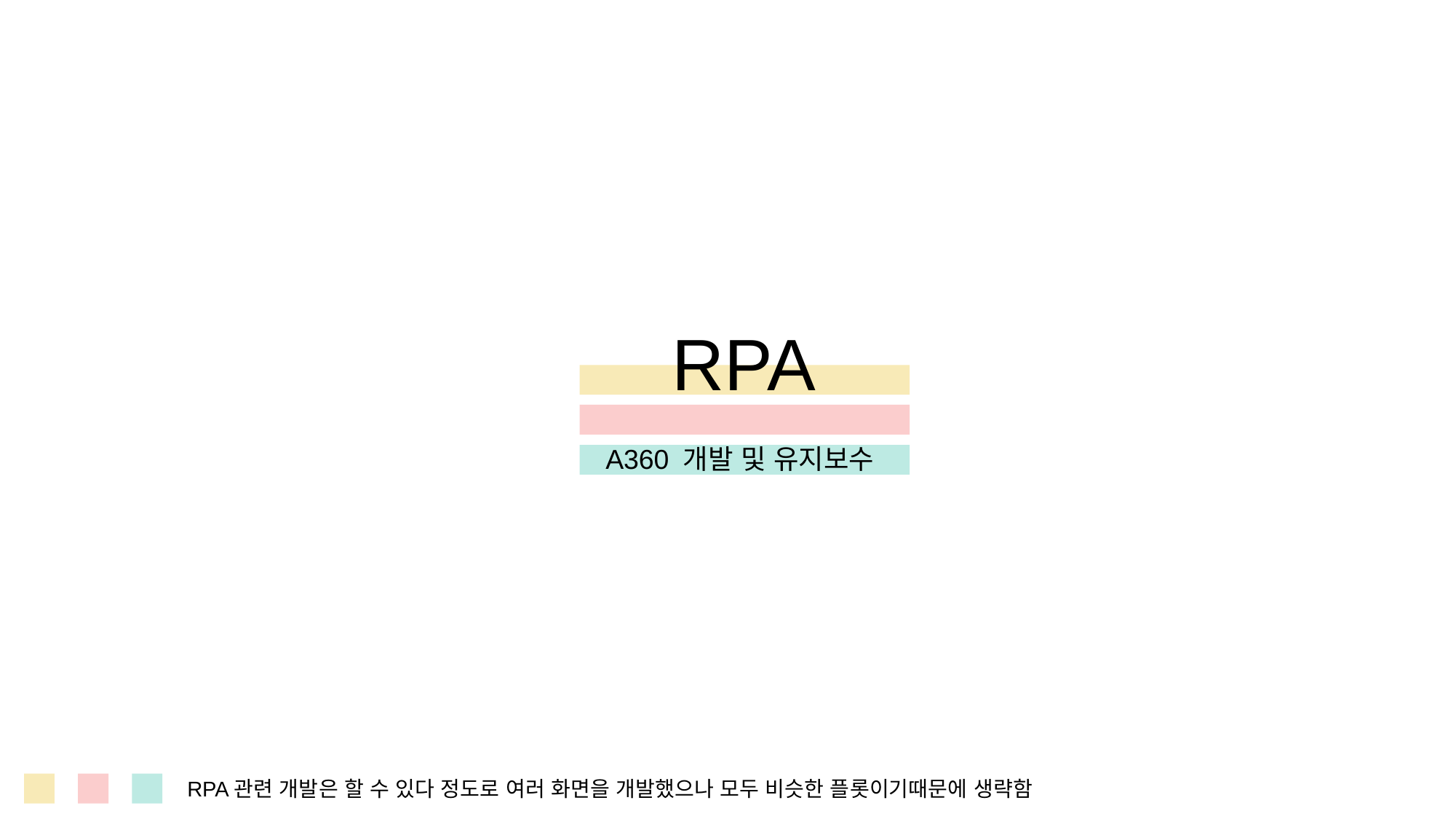

RPA

A360 개발 및 유지보수

RPA관련 개발은 할 수 있다 정도로 여러 화면을 개발했으나 모두 비슷한 플롯이기때문에 생략함